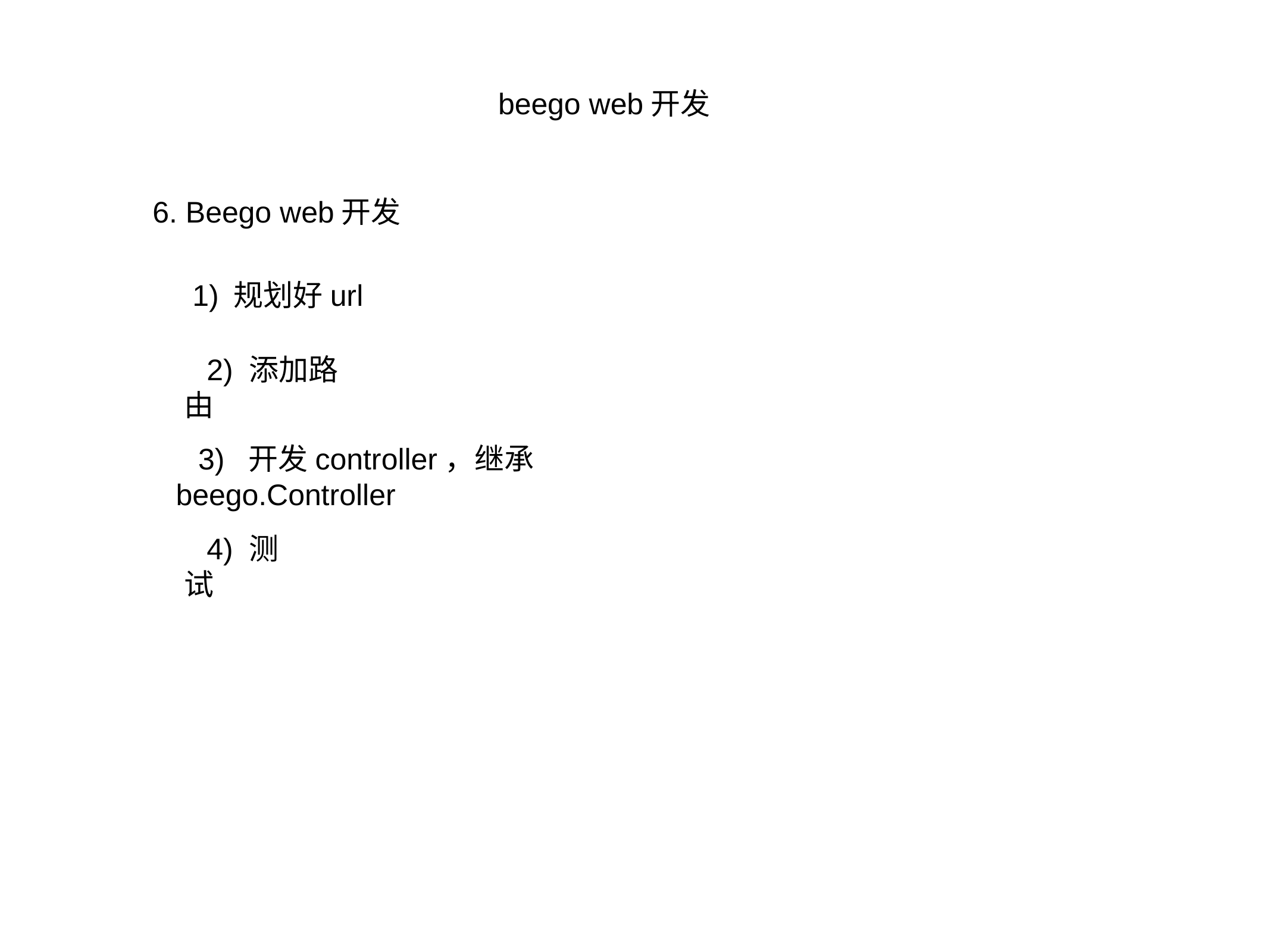

beego web开发
6. Beego web开发
规划好url
2) 添加路由
3)  开发controller，继承beego.Controller
4) 测试